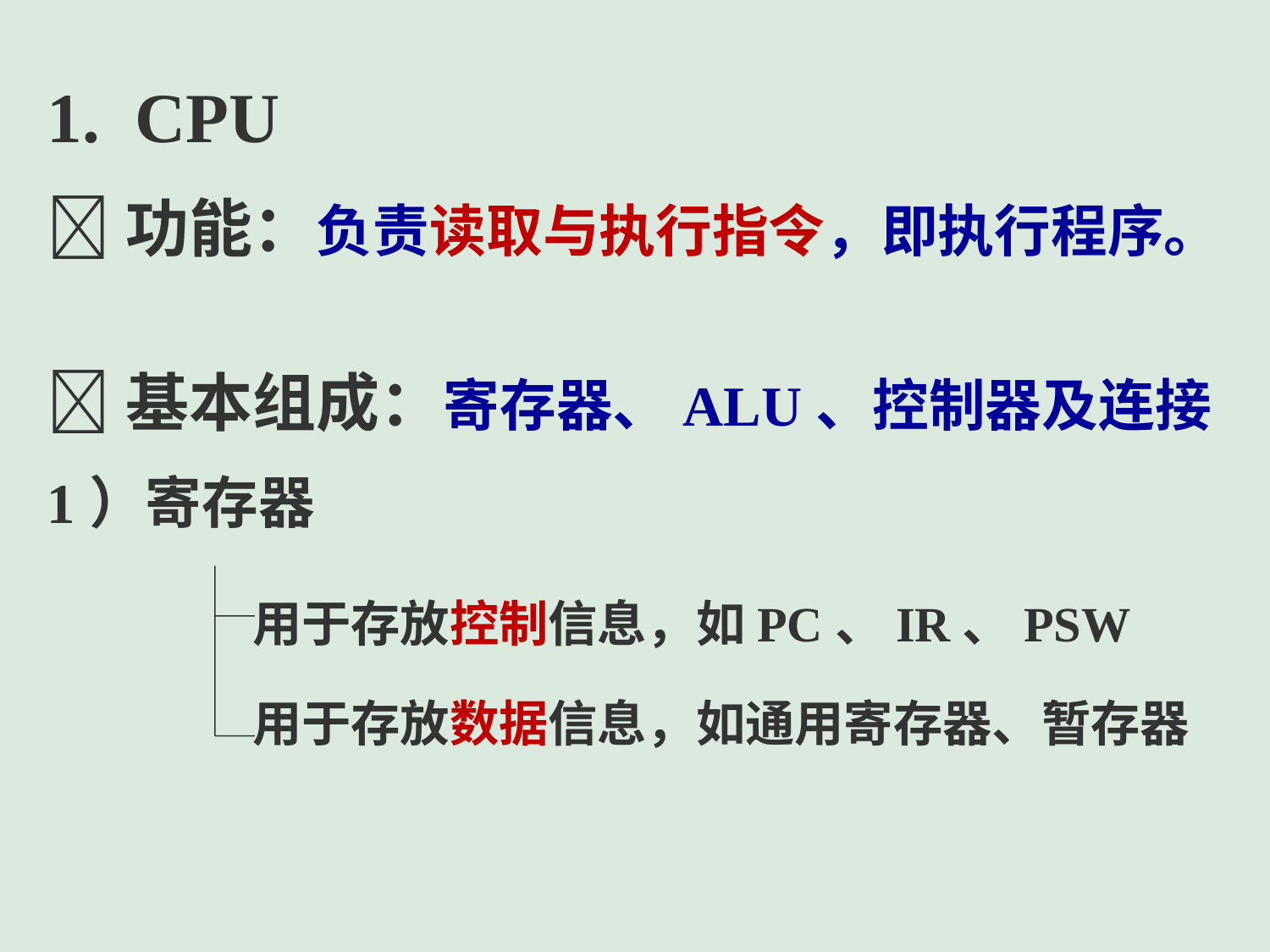

1.  CPU
•功能：负责读取与执行指令，即执行程序。
•基本组成：寄存器、ALU、控制器及连接
1）寄存器

用于存放控制信息，如PC、IR、PSW

用于存放数据信息，如通用寄存器、暂存器

17